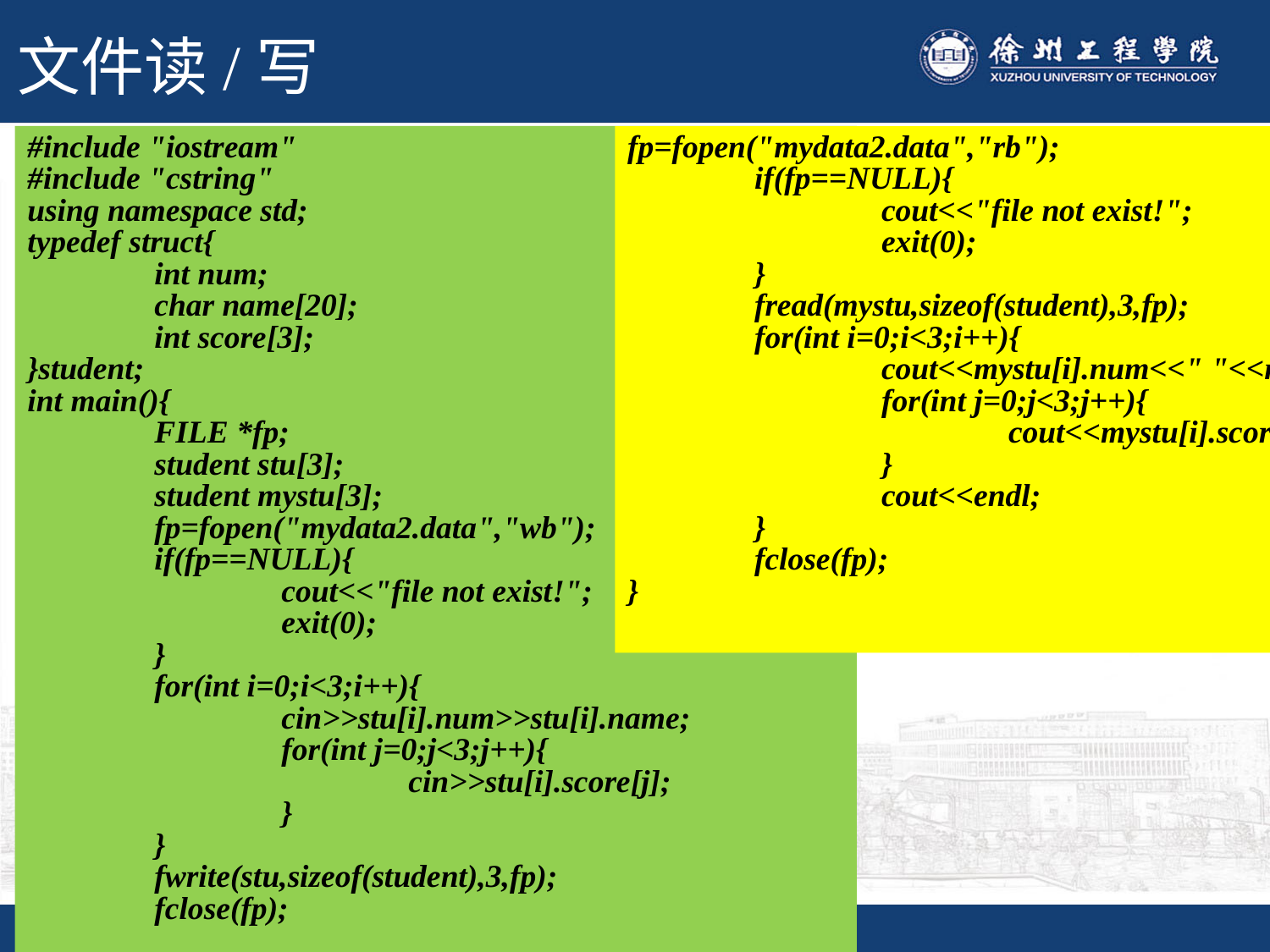

# 文件读/写
#include "iostream"
#include "cstring"
using namespace std;
typedef struct{
	int num;
	char name[20];
	int score[3];
}student;
int main(){
	FILE *fp;
	student stu[3];
	student mystu[3];
	fp=fopen("mydata2.data","wb");
	if(fp==NULL){
		cout<<"file not exist!";
		exit(0);
	}
	for(int i=0;i<3;i++){
		cin>>stu[i].num>>stu[i].name;
		for(int j=0;j<3;j++){
			cin>>stu[i].score[j];
		}
	}
	fwrite(stu,sizeof(student),3,fp);
	fclose(fp);

fp=fopen("mydata2.data","rb");
	if(fp==NULL){
		cout<<"file not exist!";
		exit(0);
	}
	fread(mystu,sizeof(student),3,fp);
	for(int i=0;i<3;i++){
		cout<<mystu[i].num<<" "<<mystu[i].name;
		for(int j=0;j<3;j++){
			cout<<mystu[i].score[j]<<" ";
		}
		cout<<endl;
	}
	fclose(fp);
}

举例
使用fread()和fwrite()实现上面例题